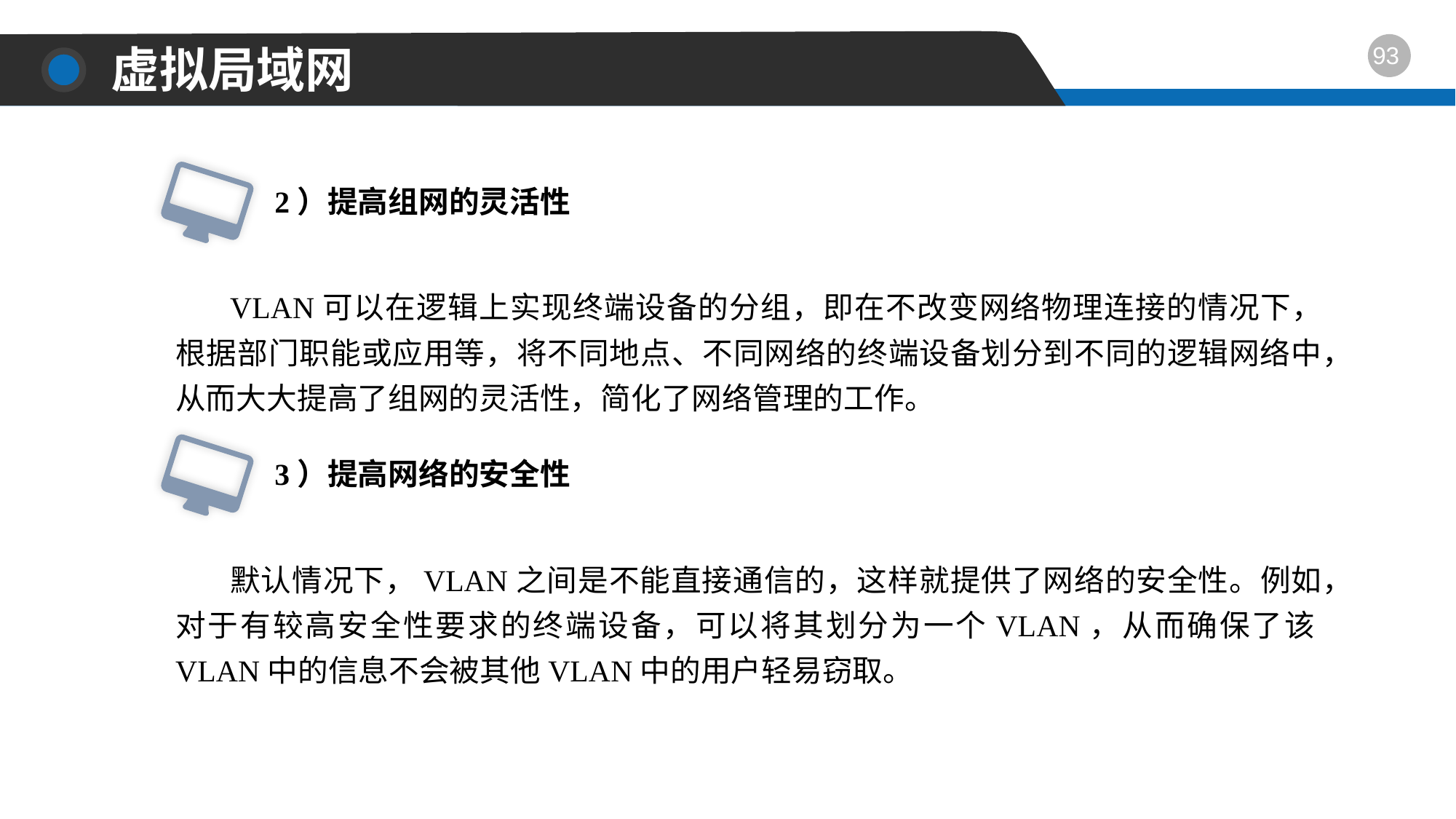

虚拟局域网

2）提高组网的灵活性
VLAN可以在逻辑上实现终端设备的分组，即在不改变网络物理连接的情况下，根据部门职能或应用等，将不同地点、不同网络的终端设备划分到不同的逻辑网络中，从而大大提高了组网的灵活性，简化了网络管理的工作。

3）提高网络的安全性
默认情况下，VLAN之间是不能直接通信的，这样就提供了网络的安全性。例如，对于有较高安全性要求的终端设备，可以将其划分为一个VLAN，从而确保了该VLAN中的信息不会被其他VLAN中的用户轻易窃取。